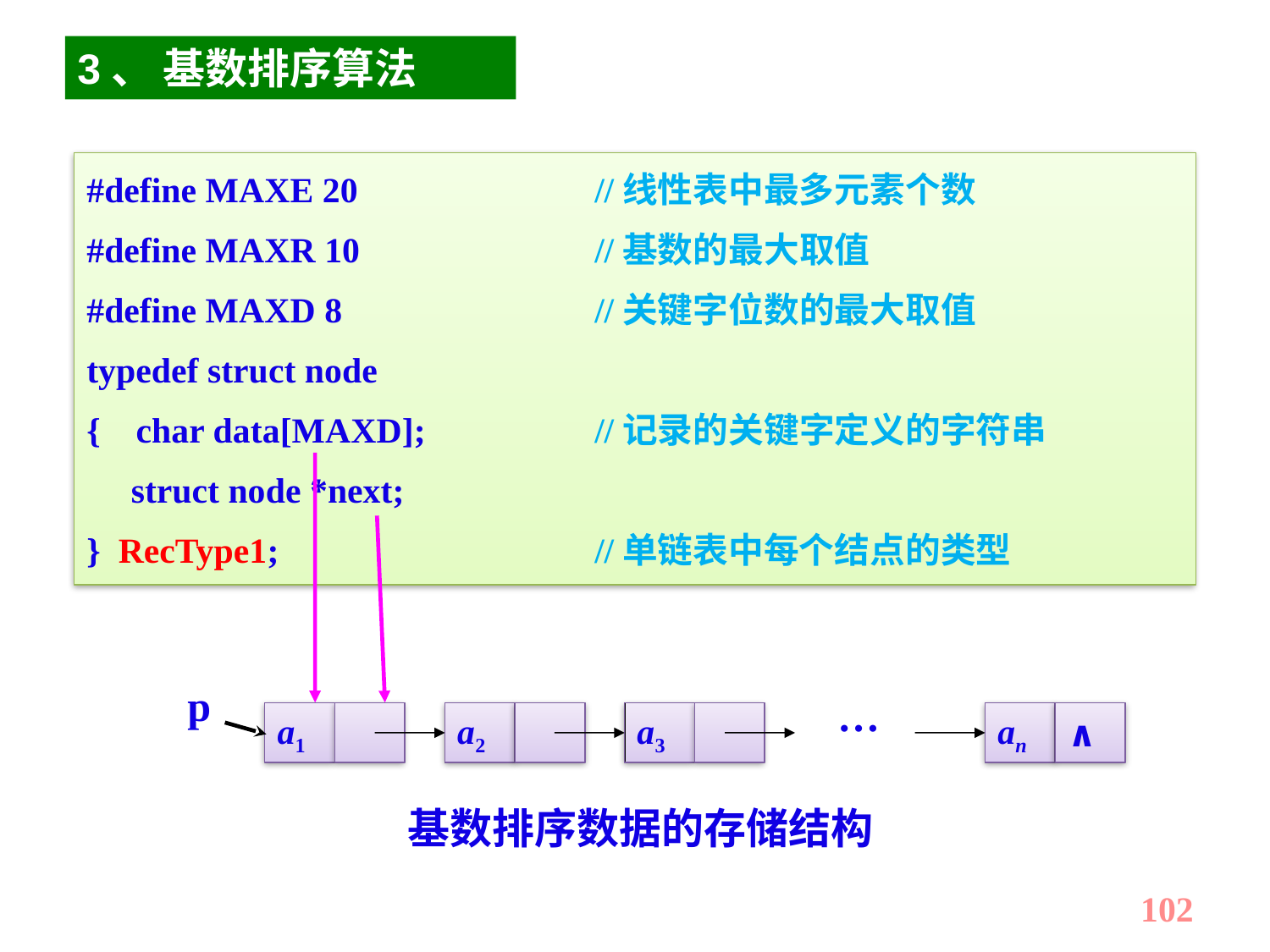

3、 基数排序算法
#define MAXE 20		//线性表中最多元素个数
#define MAXR 10		//基数的最大取值
#define MAXD 8		//关键字位数的最大取值
typedef struct node
{    char data[MAXD];		//记录的关键字定义的字符串
     struct node *next;
}  RecType1;　　　　　　　 	//单链表中每个结点的类型

p
…
a1

a2

a3

an
∧

基数排序数据的存储结构
102